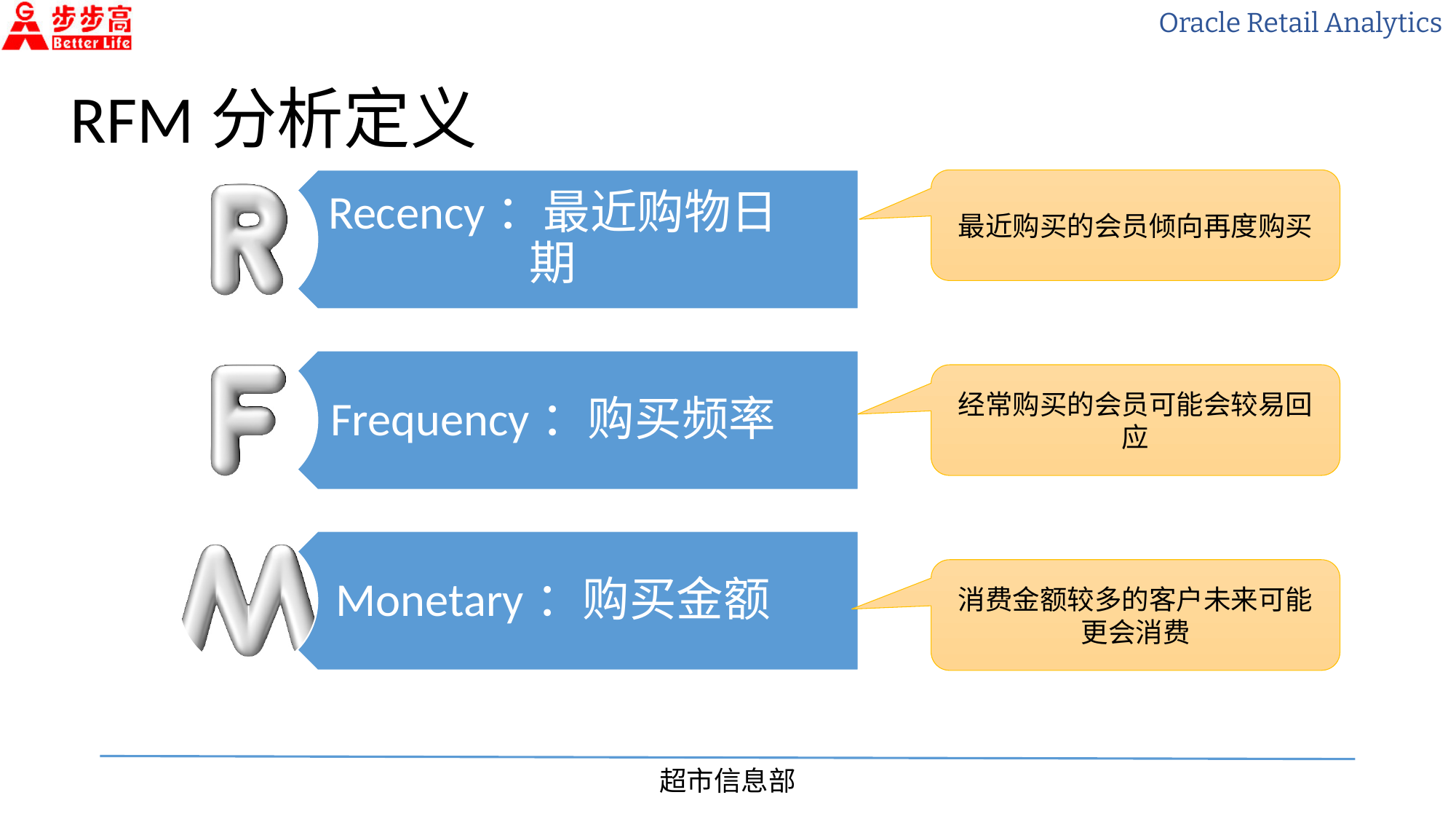

# RFM分析定义
最近购买的会员倾向再度购买
Recency：最近购物日期
Frequency：购买频率
Monetary：购买金额
经常购买的会员可能会较易回应
消费金额较多的客户未来可能更会消费